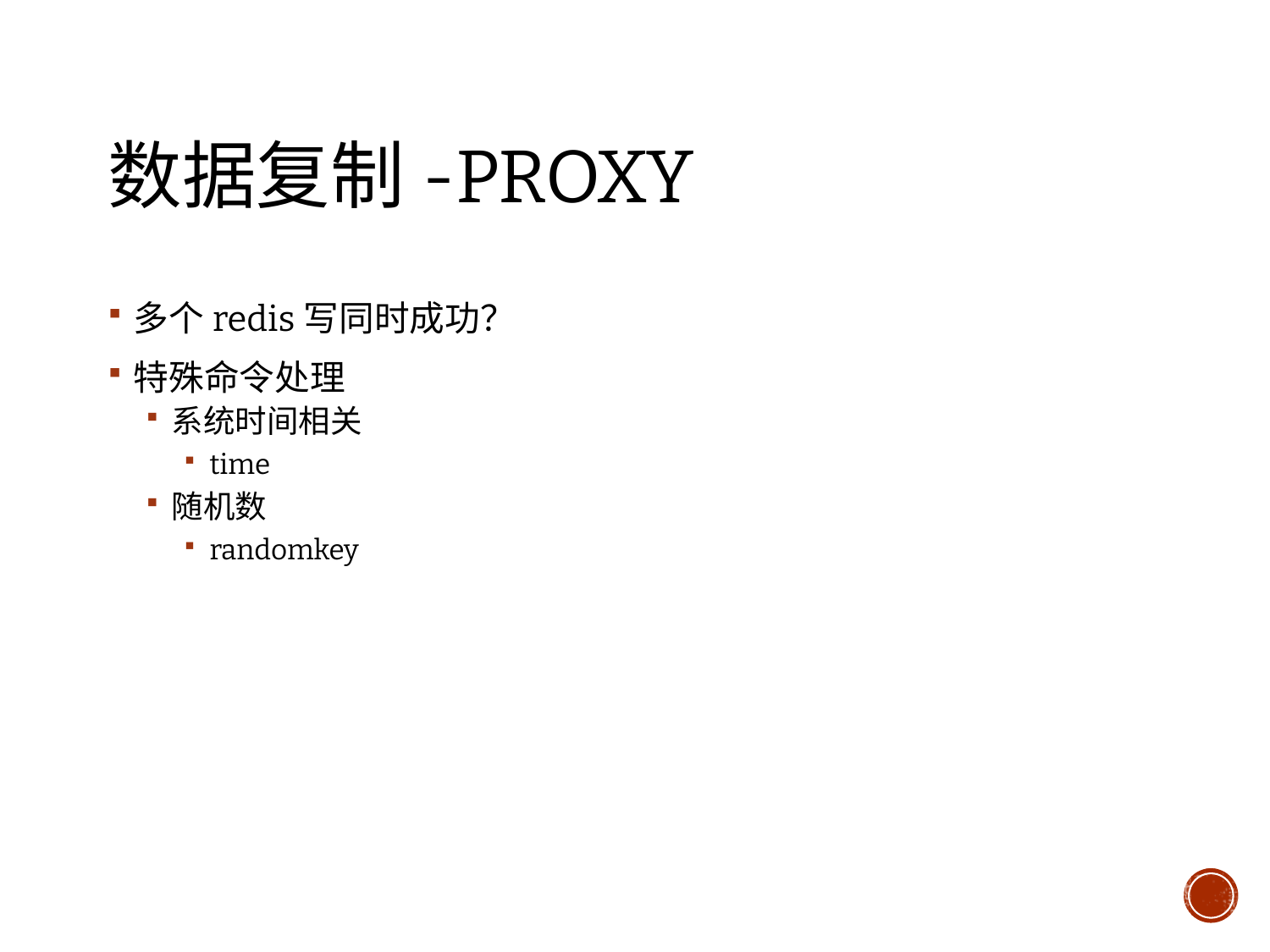

# 数据复制-proxy
多个redis写同时成功？
特殊命令处理
系统时间相关
time
随机数
randomkey